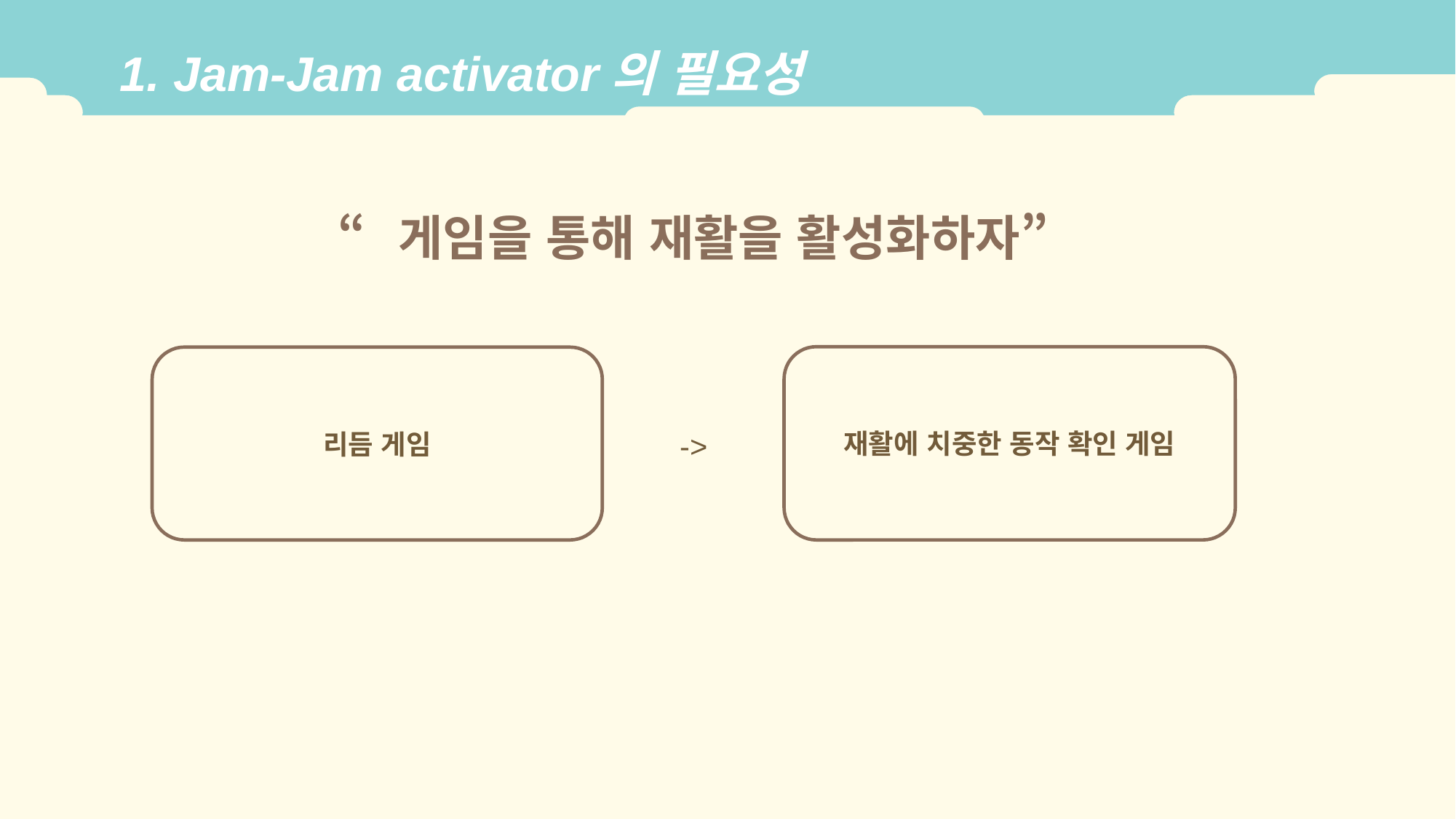

1. Jam-Jam activator의 필요성
“게임을 통해 재활을 활성화하자”
재활에 치중한 동작 확인 게임
리듬 게임
->